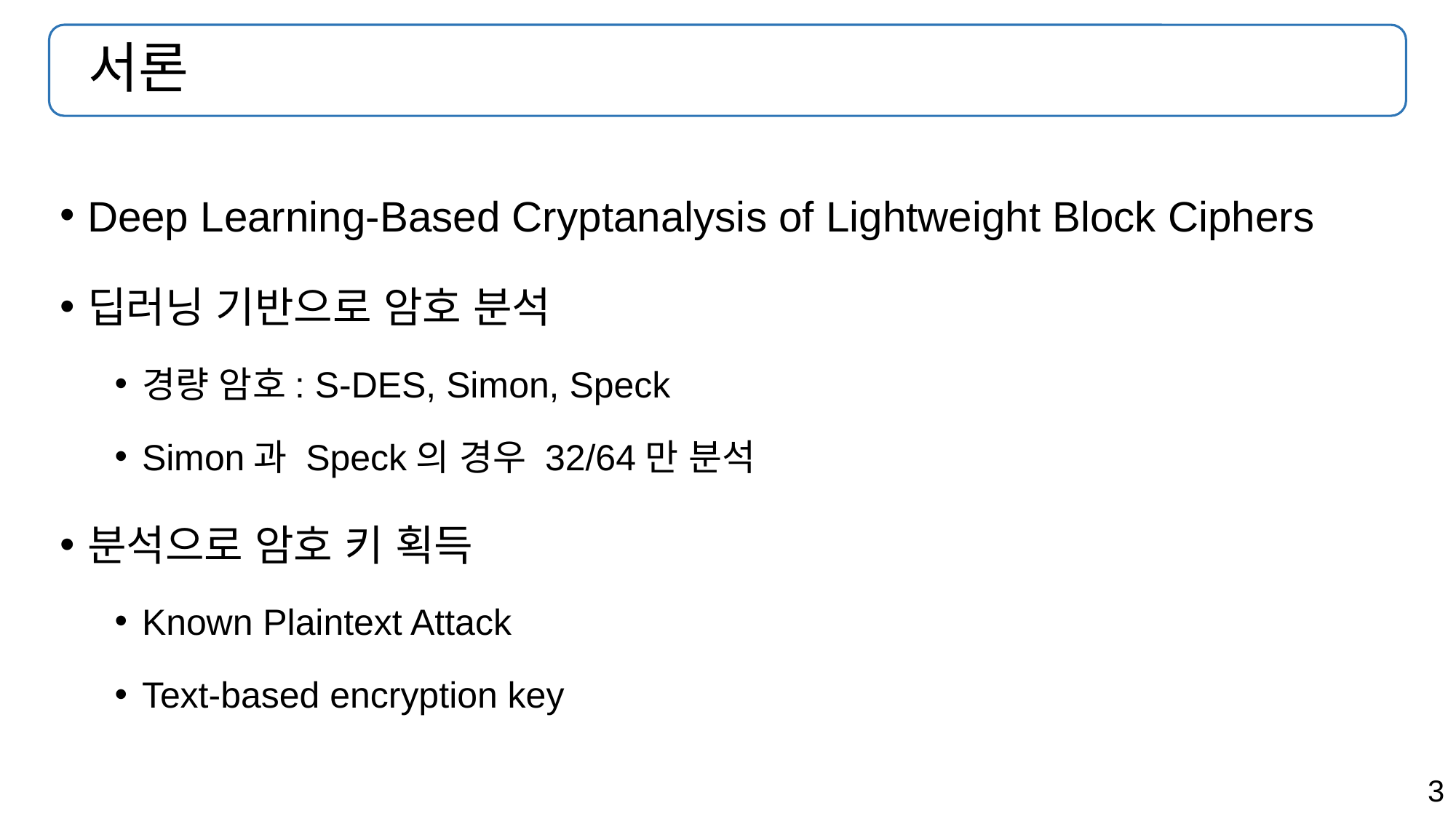

# 서론
Deep Learning-Based Cryptanalysis of Lightweight Block Ciphers
딥러닝 기반으로 암호 분석
경량 암호: S-DES, Simon, Speck
Simon과 Speck의 경우 32/64만 분석
분석으로 암호 키 획득
Known Plaintext Attack
Text-based encryption key